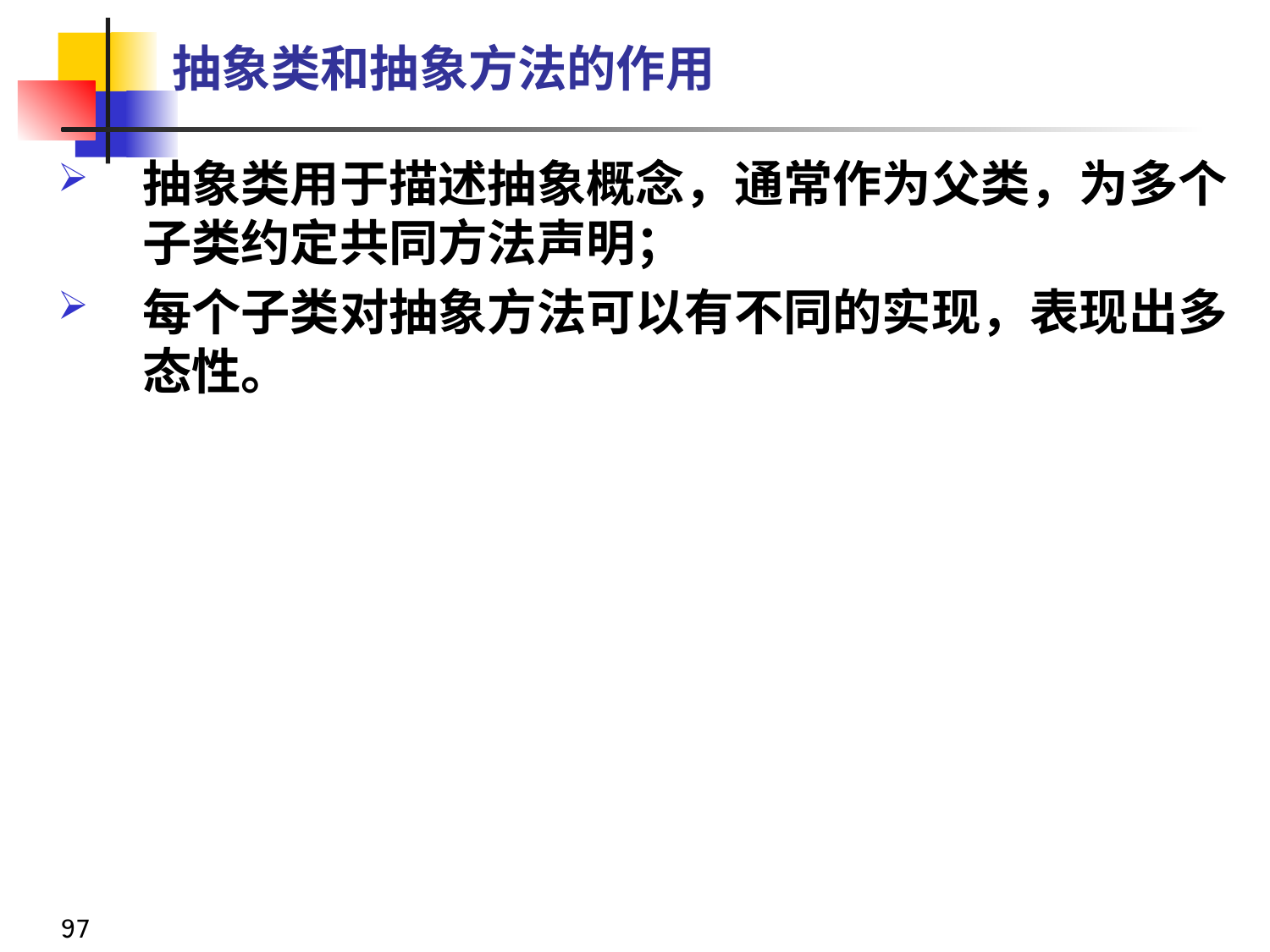

# 抽象类和抽象方法的作用
抽象类用于描述抽象概念，通常作为父类，为多个子类约定共同方法声明；
每个子类对抽象方法可以有不同的实现，表现出多态性。
97